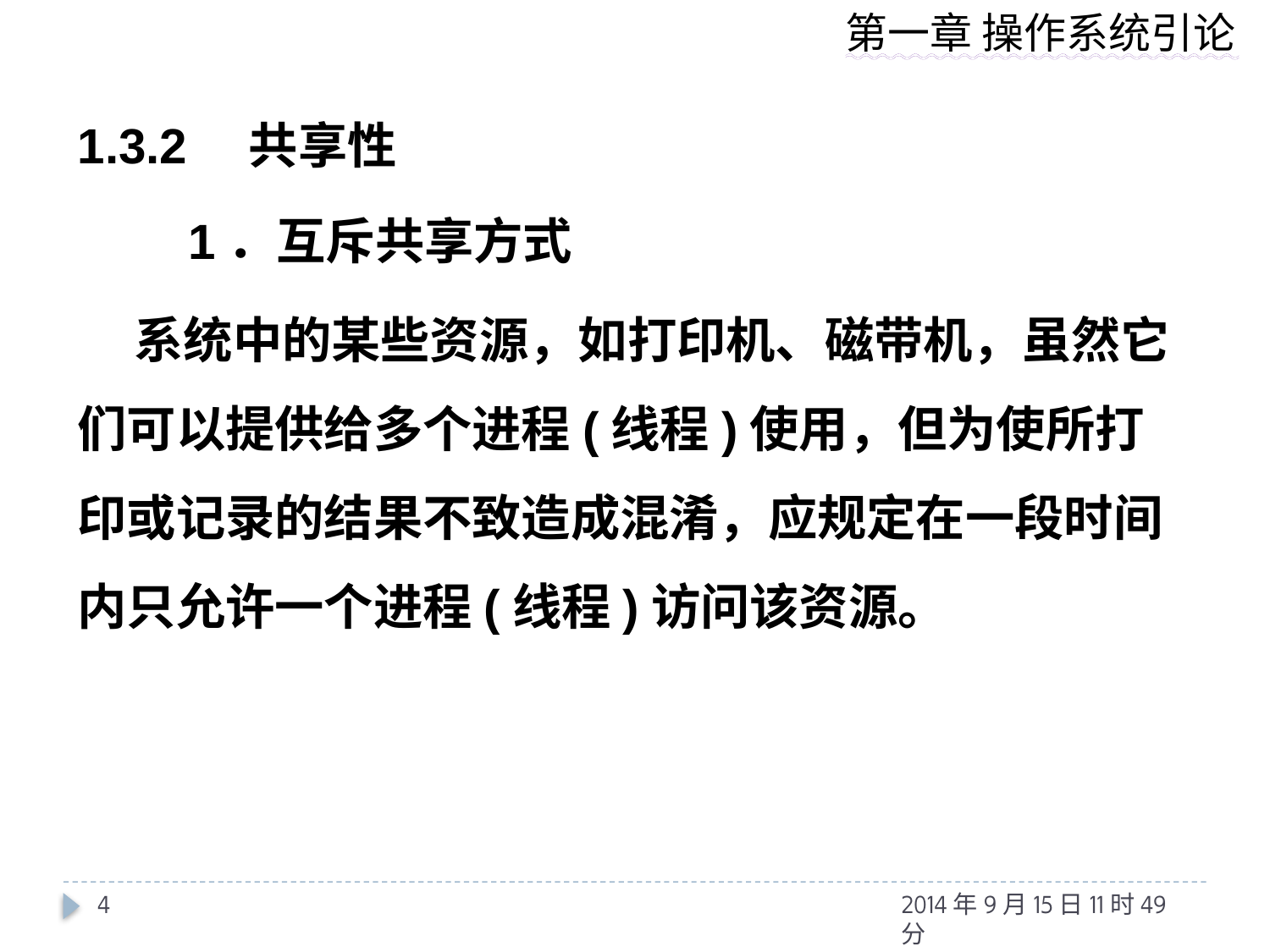

1.3.2　共享性
　　1．互斥共享方式
    系统中的某些资源，如打印机、磁带机，虽然它们可以提供给多个进程(线程)使用，但为使所打印或记录的结果不致造成混淆，应规定在一段时间内只允许一个进程(线程)访问该资源。
4
2014年9月15日11时49分